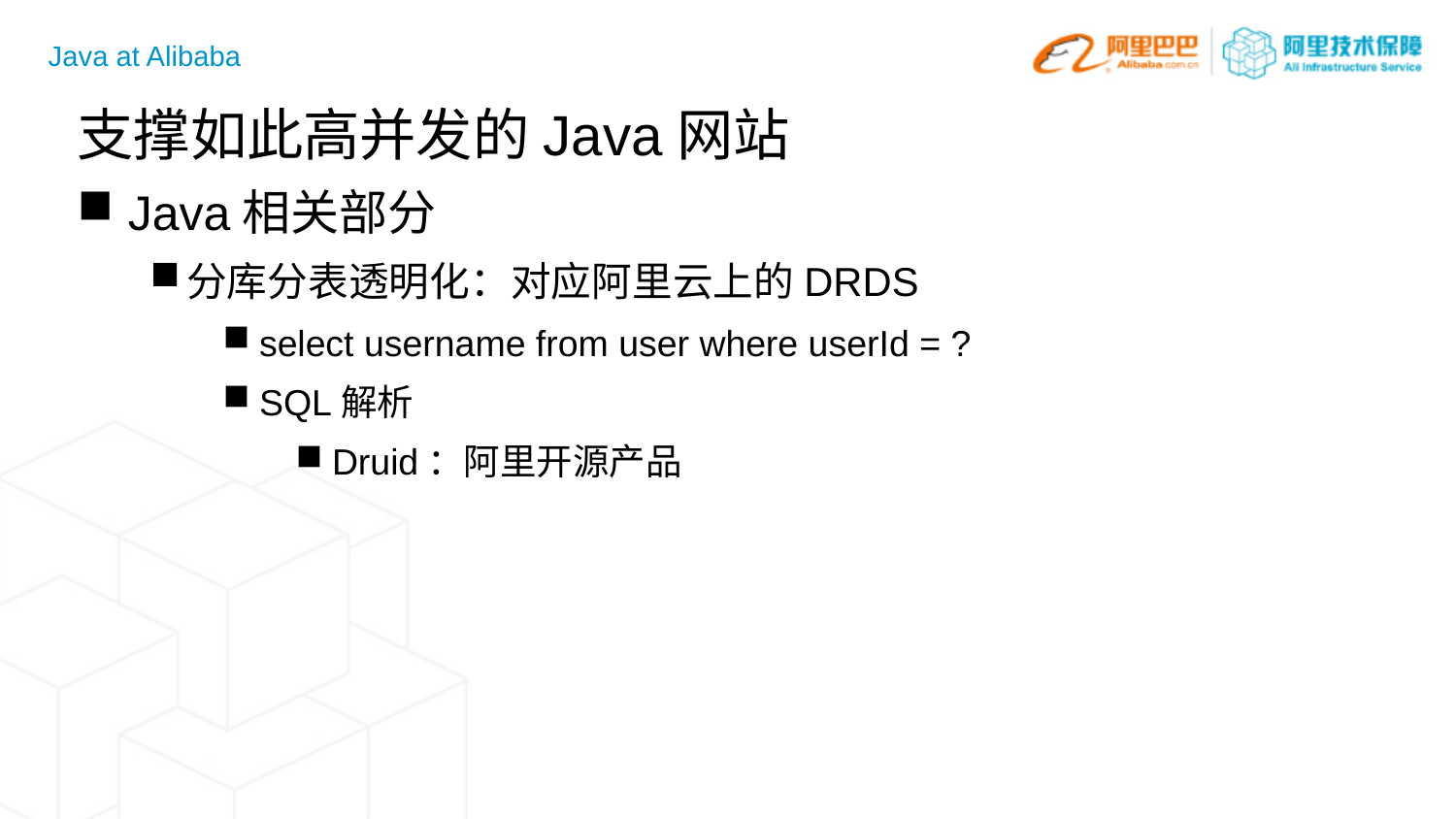

Java at Alibaba
支撑如此高并发的Java网站
 Java相关部分
分库分表透明化：对应阿里云上的DRDS
select username from user where userId = ?
SQL解析
Druid：阿里开源产品